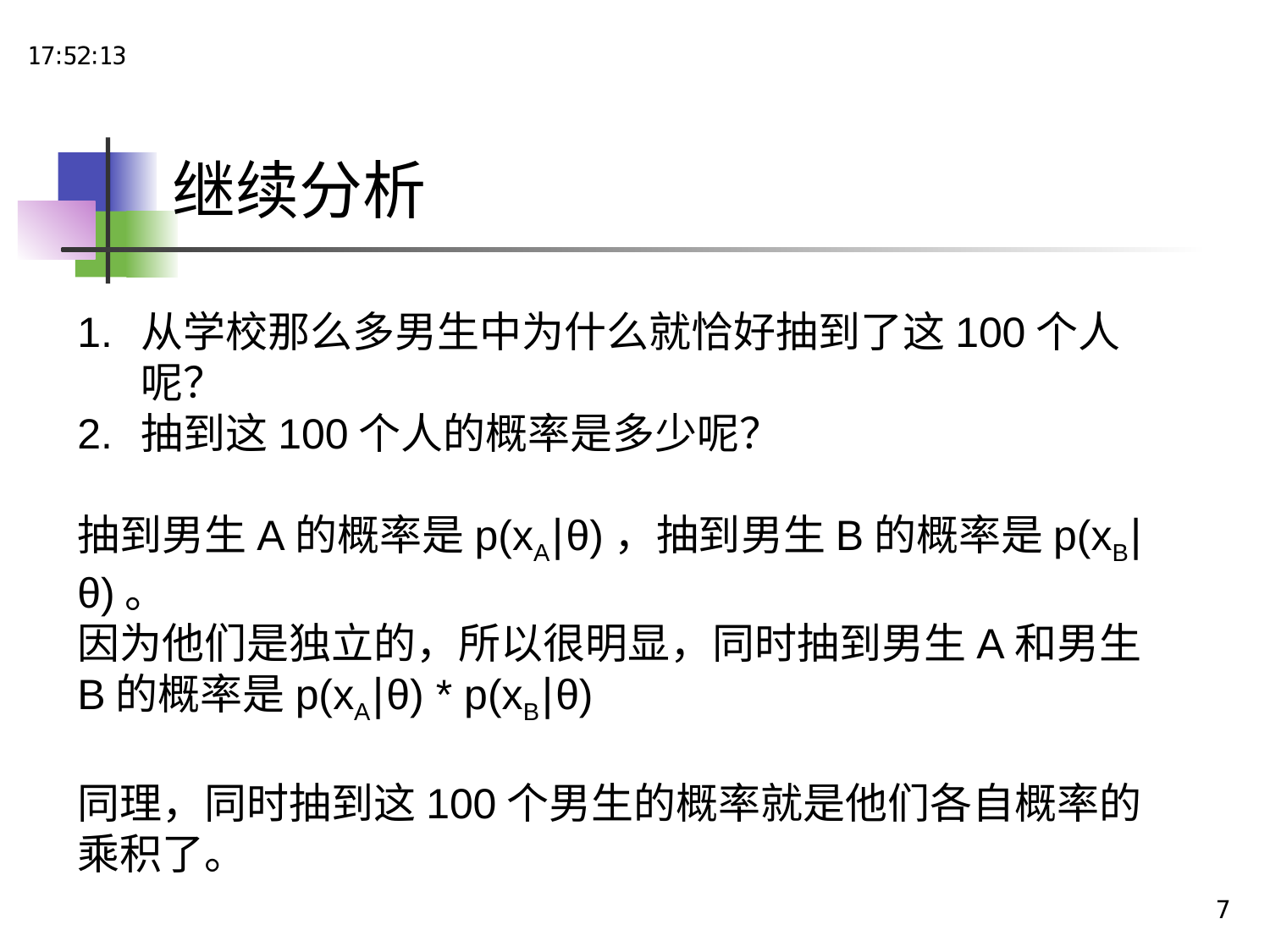

17:52:13
# 继续分析
从学校那么多男生中为什么就恰好抽到了这100个人呢？
抽到这100个人的概率是多少呢？

抽到男生A的概率是p(xA|θ)，抽到男生B的概率是p(xB|θ)。
因为他们是独立的，所以很明显，同时抽到男生A和男生B的概率是p(xA|θ) * p(xB|θ)

同理，同时抽到这100个男生的概率就是他们各自概率的乘积了。
7